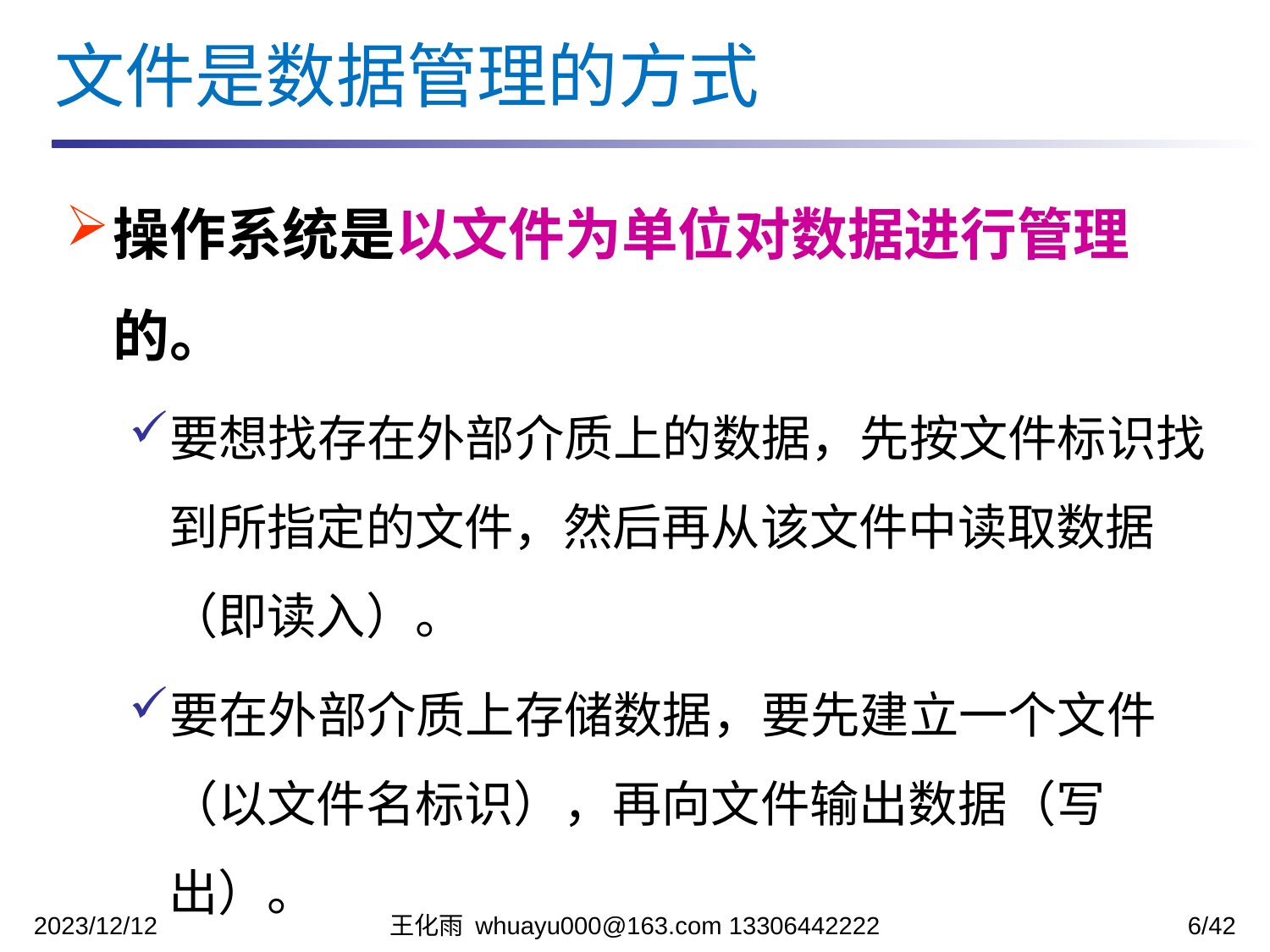

文件是数据管理的方式
操作系统是以文件为单位对数据进行管理的。
要想找存在外部介质上的数据，先按文件标识找到所指定的文件，然后再从该文件中读取数据（即读入）。
要在外部介质上存储数据，要先建立一个文件（以文件名标识），再向文件输出数据（写出）。
2023/12/12
王化雨 whuayu000@163.com 13306442222
6/42